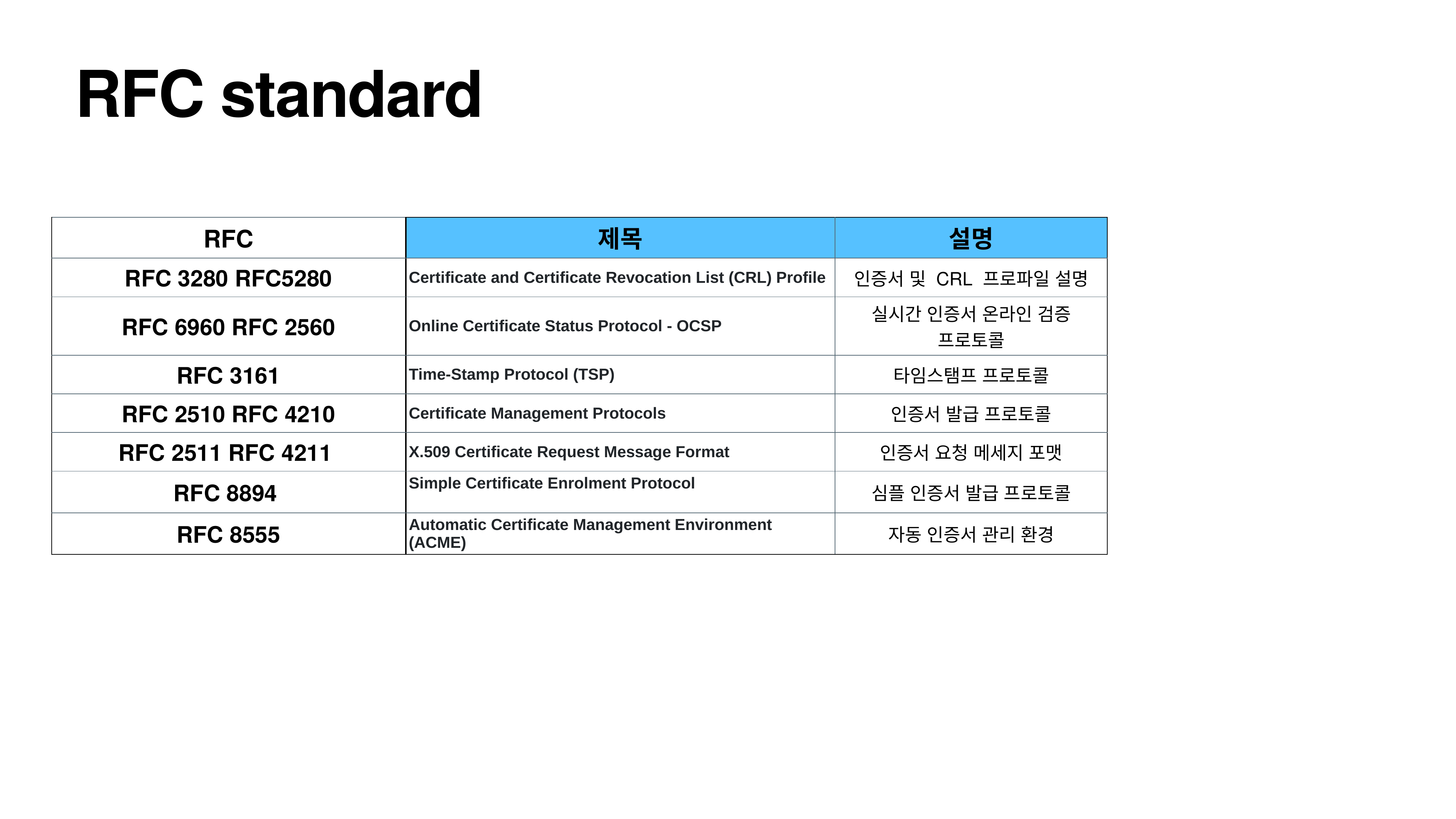

# RFC standard
| RFC | 제목 | 설명 |
| --- | --- | --- |
| RFC 3280 RFC5280 | Certificate and Certificate Revocation List (CRL) Profile | 인증서 및 CRL 프로파일 설명 |
| RFC 6960 RFC 2560 | Online Certificate Status Protocol - OCSP | 실시간 인증서 온라인 검증 프로토콜 |
| RFC 3161 | Time-Stamp Protocol (TSP) | 타임스탬프 프로토콜 |
| RFC 2510 RFC 4210 | Certificate Management Protocols | 인증서 발급 프로토콜 |
| RFC 2511 RFC 4211 | X.509 Certificate Request Message Format | 인증서 요청 메세지 포맷 |
| RFC 8894 | Simple Certificate Enrolment Protocol | 심플 인증서 발급 프로토콜 |
| RFC 8555 | Automatic Certificate Management Environment (ACME) | 자동 인증서 관리 환경 |